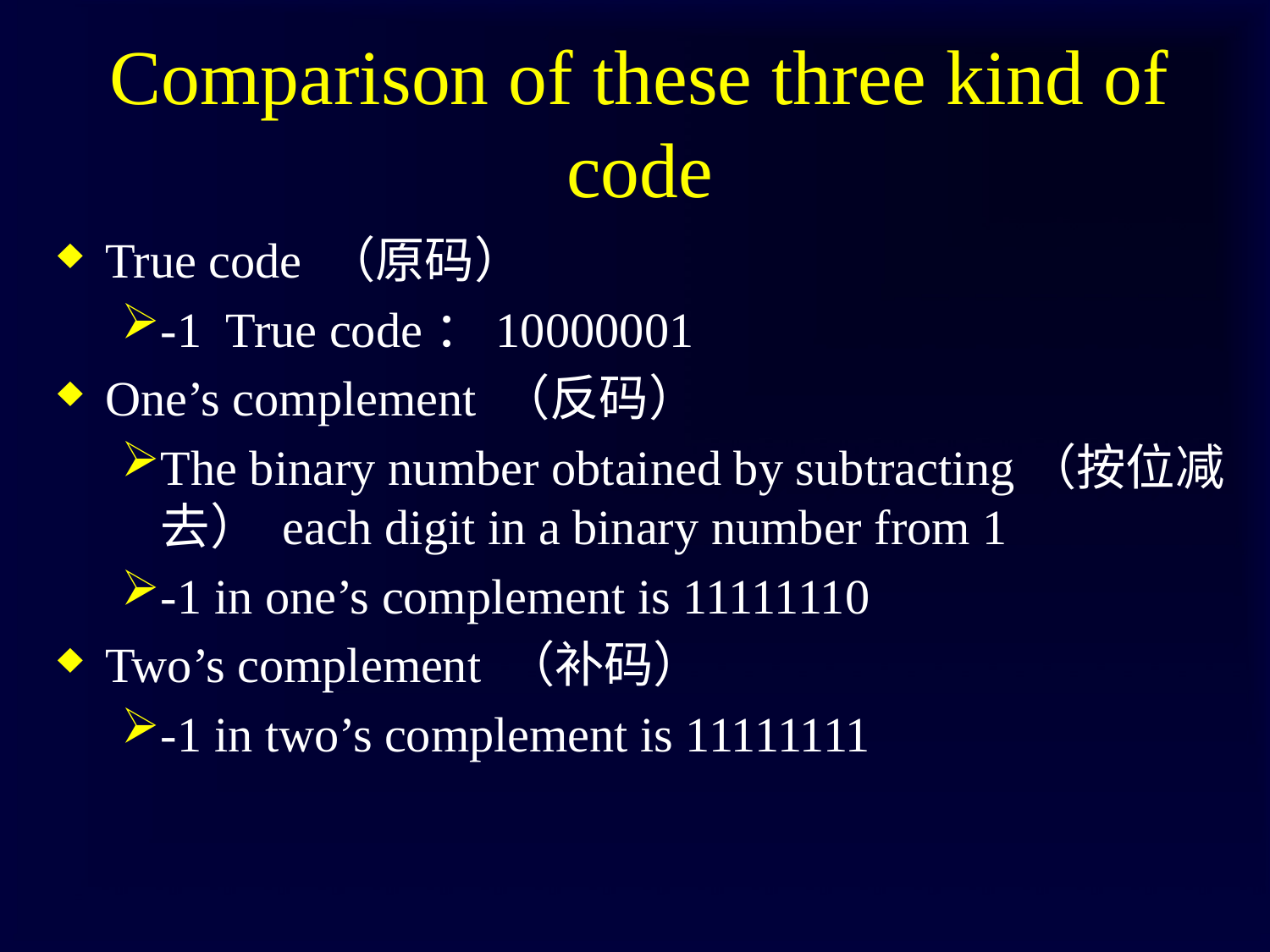

# Comparison of these three kind of code
True code （原码）
-1  True code：10000001
One’s complement （反码）
The binary number obtained by subtracting（按位减去） each digit in a binary number from 1
-1 in one’s complement is 11111110
Two’s complement （补码）
-1 in two’s complement is 11111111